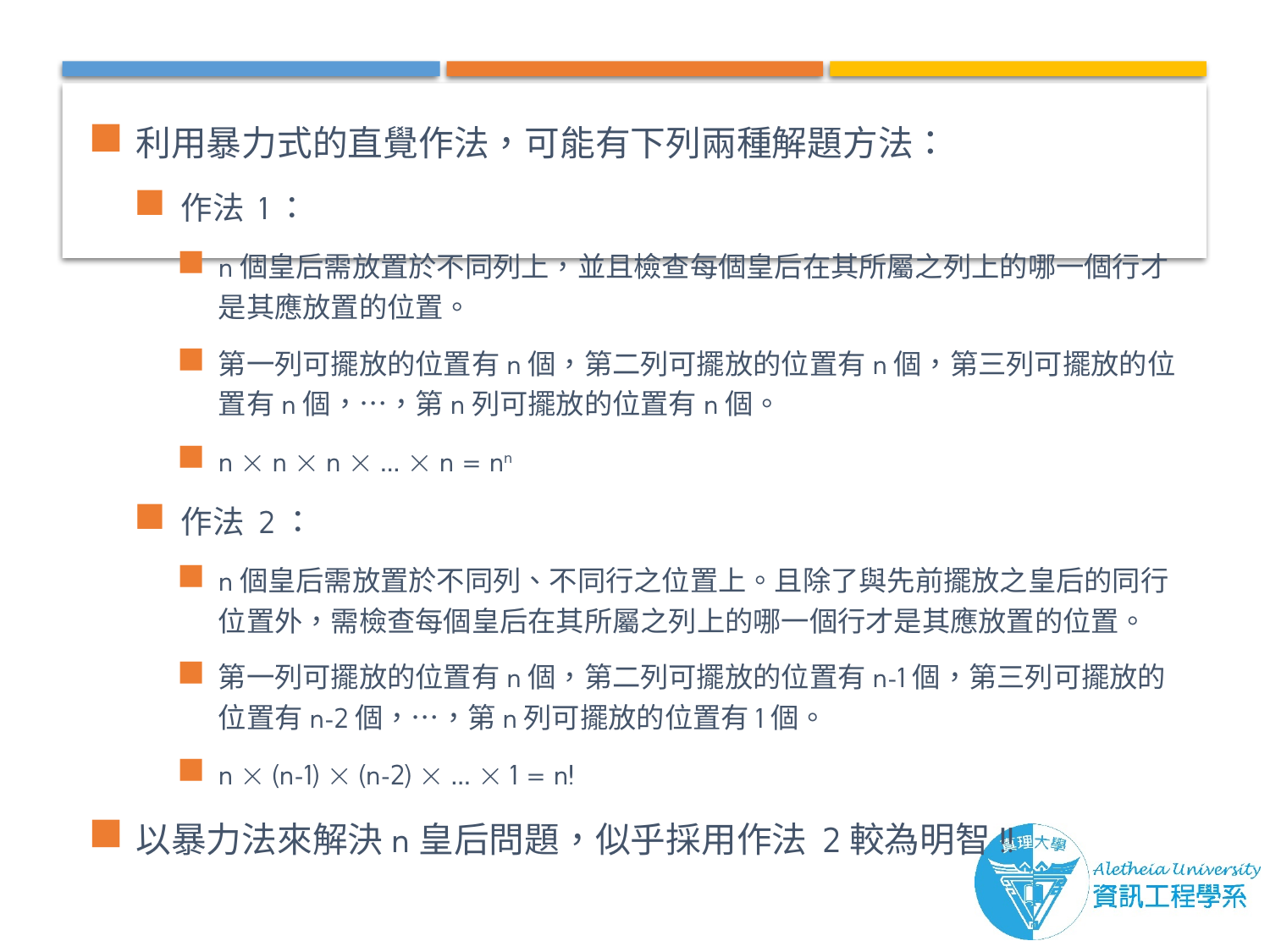

利用暴力式的直覺作法，可能有下列兩種解題方法：
作法 1：
n個皇后需放置於不同列上，並且檢查每個皇后在其所屬之列上的哪一個行才是其應放置的位置。
第一列可擺放的位置有n個，第二列可擺放的位置有n個，第三列可擺放的位置有n個，…，第n列可擺放的位置有n個。
n × n × n × … × n = nn
作法 2：
n個皇后需放置於不同列、不同行之位置上。且除了與先前擺放之皇后的同行位置外，需檢查每個皇后在其所屬之列上的哪一個行才是其應放置的位置。
第一列可擺放的位置有n個，第二列可擺放的位置有n-1個，第三列可擺放的位置有n-2個，…，第n列可擺放的位置有1個。
n × (n-1) × (n-2) × … × 1 = n!
以暴力法來解決n皇后問題，似乎採用作法 2較為明智!!